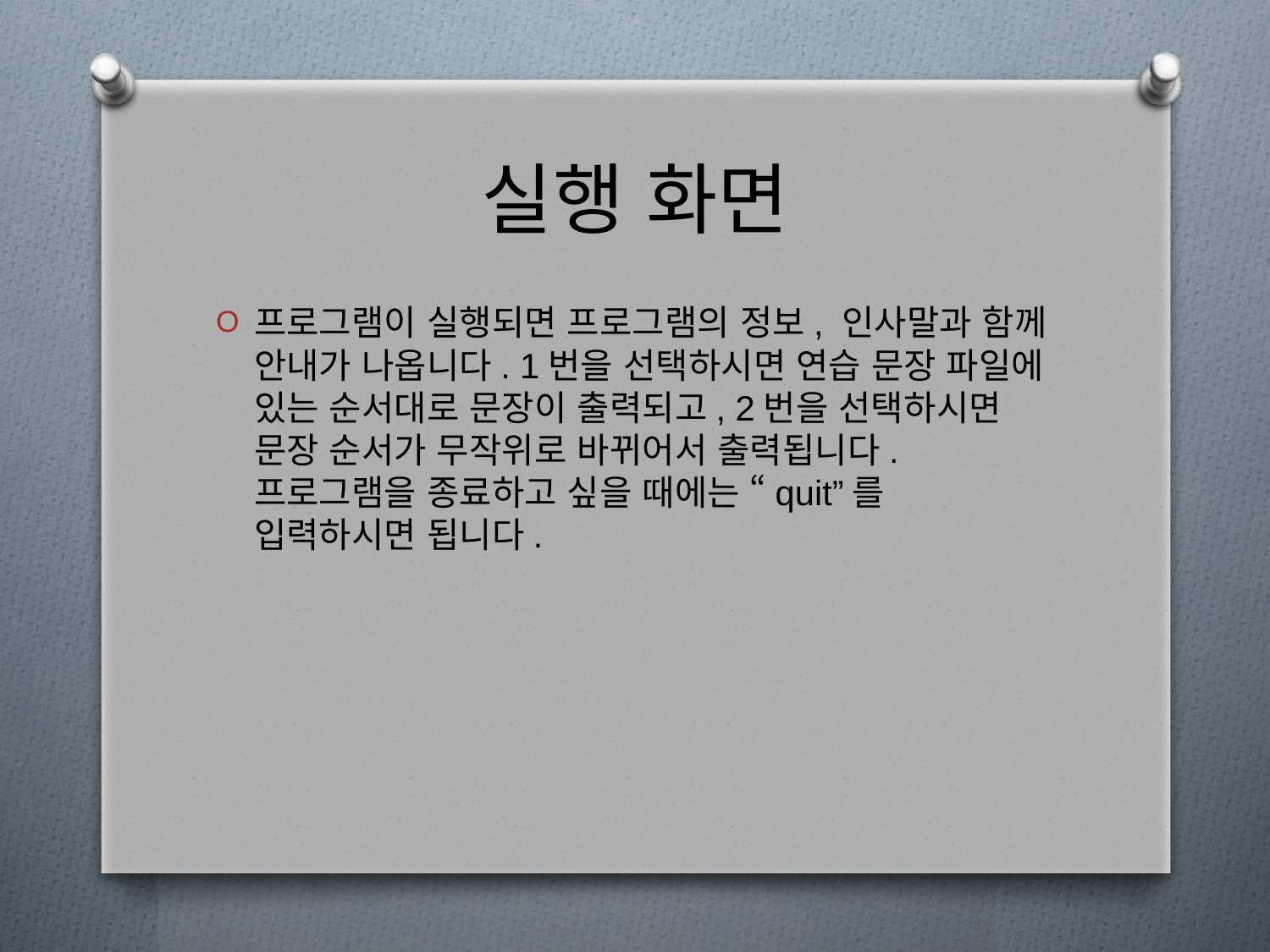

# 실행 화면
프로그램이 실행되면 프로그램의 정보, 인사말과 함께 안내가 나옵니다. 1번을 선택하시면 연습 문장 파일에 있는 순서대로 문장이 출력되고, 2번을 선택하시면 문장 순서가 무작위로 바뀌어서 출력됩니다. 프로그램을 종료하고 싶을 때에는 “quit”를 입력하시면 됩니다.